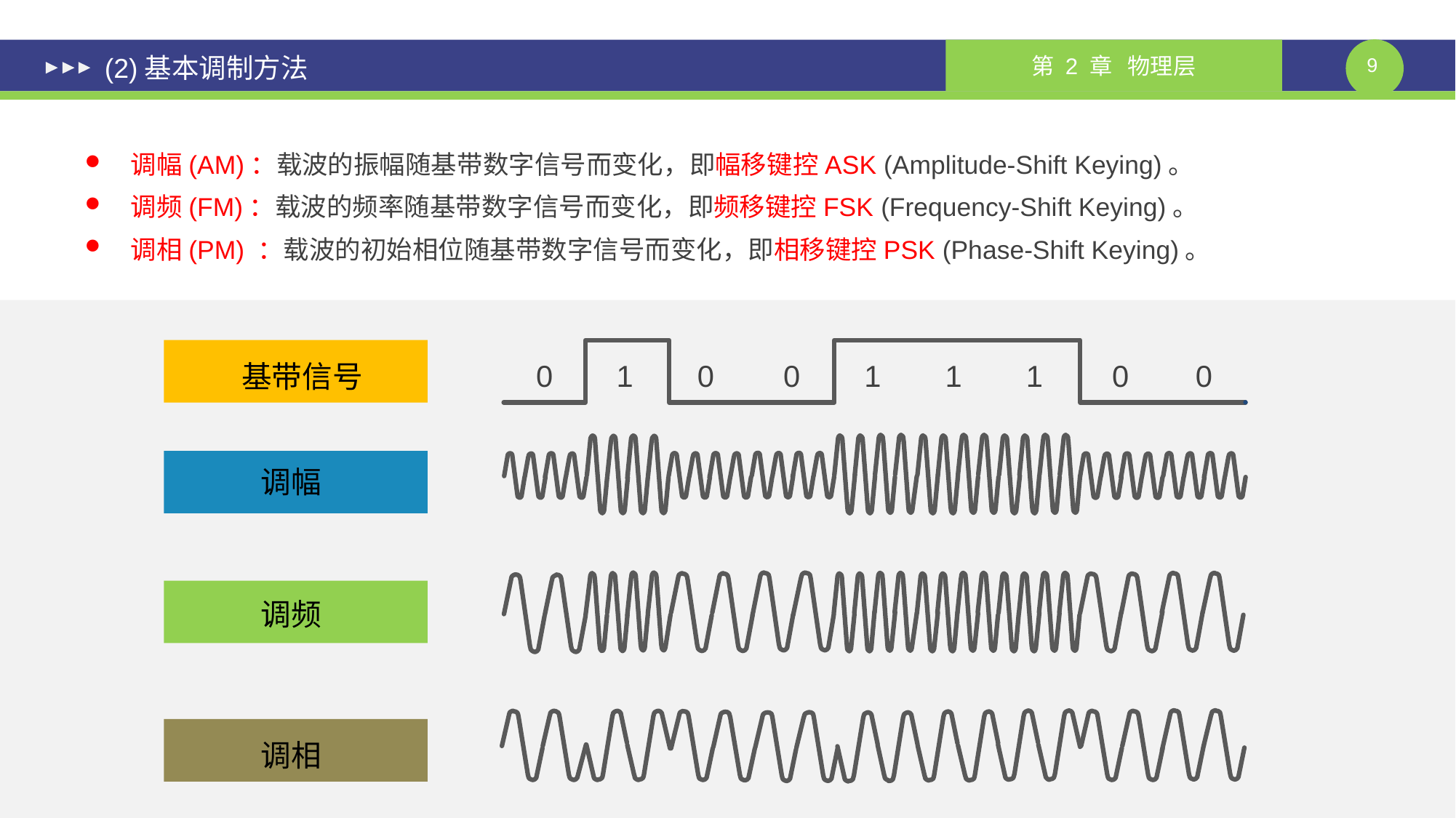

# (2)基本调制方法
调幅(AM)：载波的振幅随基带数字信号而变化，即幅移键控ASK (Amplitude-Shift Keying)。
调频(FM)：载波的频率随基带数字信号而变化，即频移键控FSK (Frequency-Shift Keying)。
调相(PM) ：载波的初始相位随基带数字信号而变化，即相移键控PSK (Phase-Shift Keying)。

0
1
0
0
1
1
1
0
0
基带信号

调幅

调频

调相